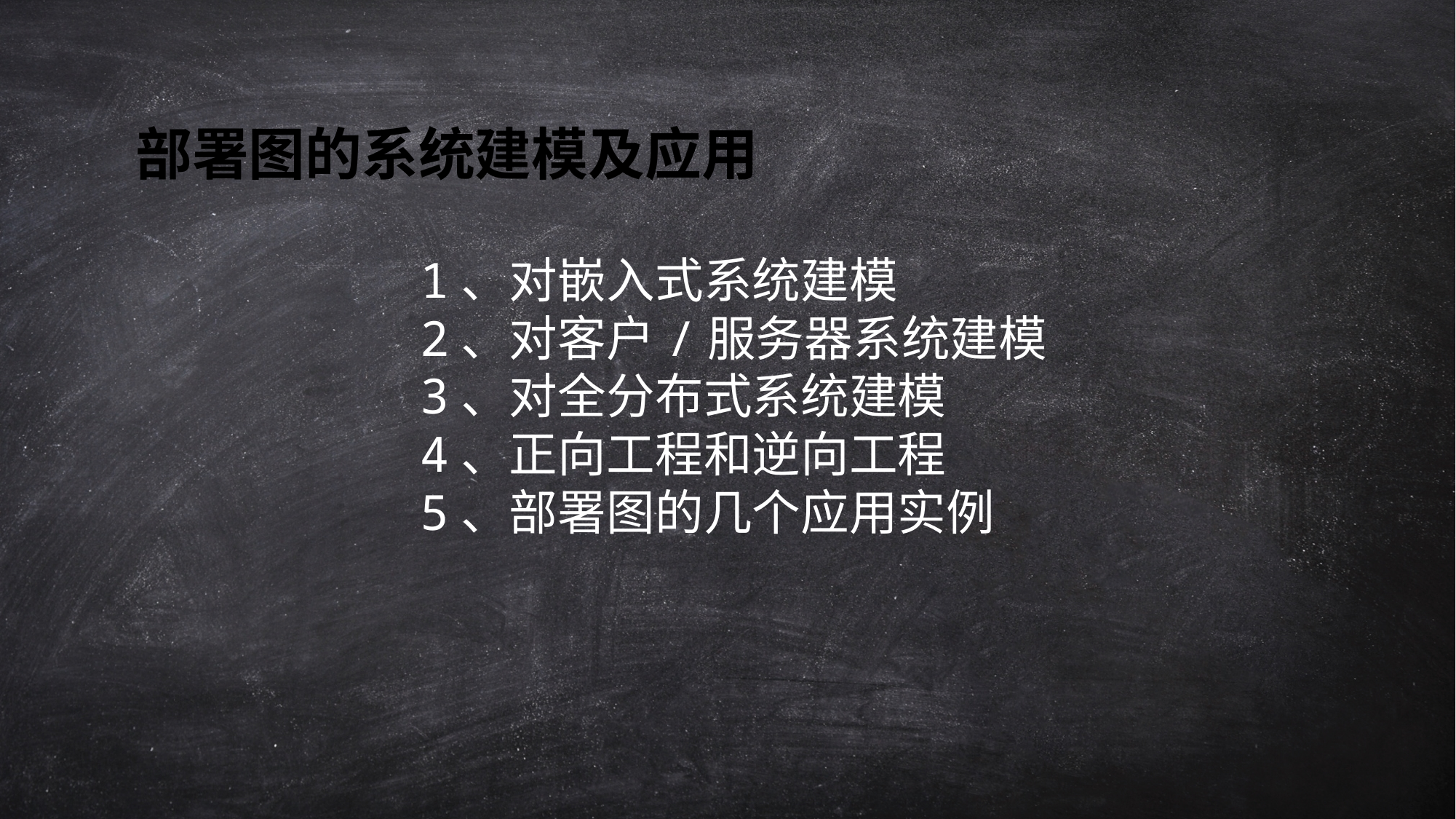

部署图的系统建模及应用
1、对嵌入式系统建模
2、对客户/服务器系统建模
3、对全分布式系统建模
4、正向工程和逆向工程
5、部署图的几个应用实例